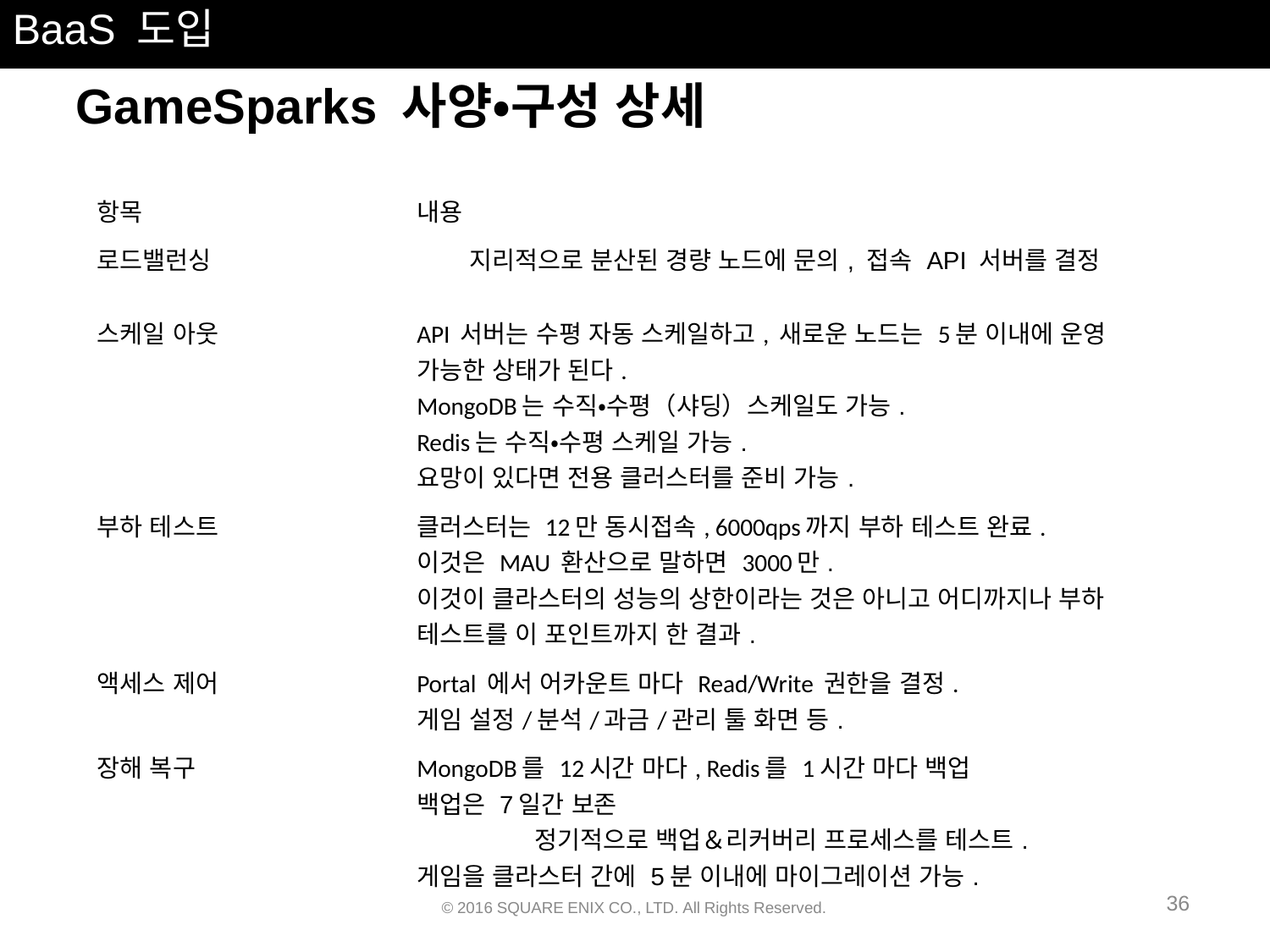

BaaS 도입

	GameSparks 사양・구성 상세
| 항목 | 내용 |
| --- | --- |
| 로드밸런싱 | 지리적으로 분산된 경량 노드에 문의, 접속 API 서버를 결정 |
| 스케일 아웃 | API 서버는 수평 자동 스케일하고, 새로운 노드는 5분 이내에 운영 가능한 상태가 된다. MongoDB는 수직・수평（샤딩）스케일도 가능. Redis는 수직・수평 스케일 가능. 요망이 있다면 전용 클러스터를 준비 가능. |
| 부하 테스트 | 클러스터는 12만 동시접속, 6000qps까지 부하 테스트 완료. 이것은 MAU 환산으로 말하면 3000만. 이것이 클라스터의 성능의 상한이라는 것은 아니고 어디까지나 부하 테스트를 이 포인트까지 한 결과. |
| 액세스 제어 | Portal 에서 어카운트 마다 Read/Write 권한을 결정. 게임 설정/분석/과금/관리 툴 화면 등. |
| 장해 복구 | MongoDB를 12시간 마다, Redis를 1시간 마다 백업 백업은 7일간 보존 정기적으로 백업＆리커버리 프로세스를 테스트. 게임을 클라스터 간에 5분 이내에 마이그레이션 가능. |
36
© 2016 SQUARE ENIX CO., LTD. All Rights Reserved.